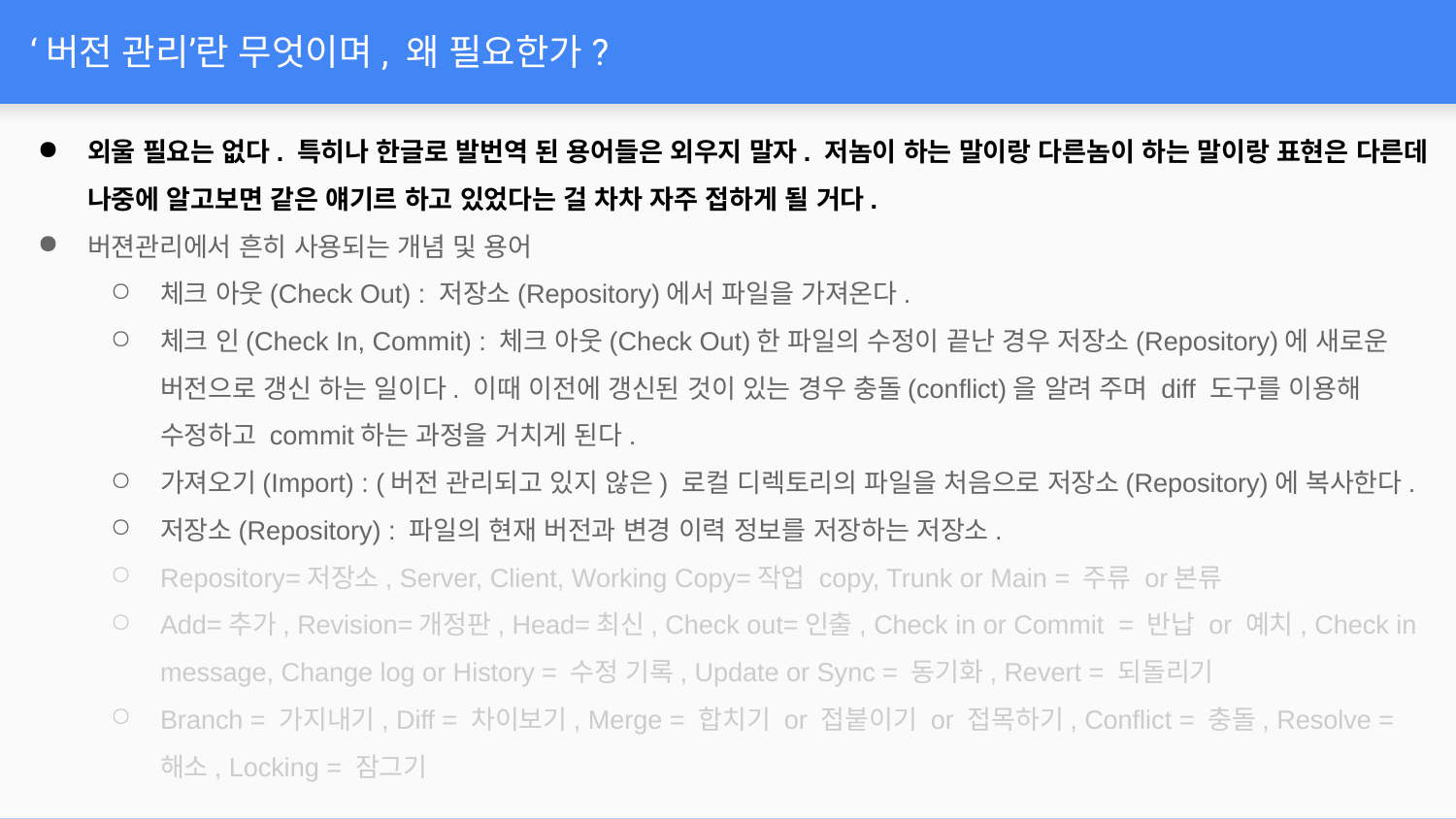

# ‘버전 관리’란 무엇이며, 왜 필요한가?
외울 필요는 없다. 특히나 한글로 발번역 된 용어들은 외우지 말자. 저놈이 하는 말이랑 다른놈이 하는 말이랑 표현은 다른데 나중에 알고보면 같은 얘기르 하고 있었다는 걸 차차 자주 접하게 될 거다.
버젼관리에서 흔히 사용되는 개념 및 용어
체크 아웃(Check Out) : 저장소(Repository)에서 파일을 가져온다.
체크 인(Check In, Commit) : 체크 아웃(Check Out)한 파일의 수정이 끝난 경우 저장소(Repository)에 새로운 버전으로 갱신 하는 일이다. 이때 이전에 갱신된 것이 있는 경우 충돌(conflict)을 알려 주며 diff 도구를 이용해 수정하고 commit하는 과정을 거치게 된다.
가져오기(Import) : (버전 관리되고 있지 않은) 로컬 디렉토리의 파일을 처음으로 저장소(Repository)에 복사한다.
저장소(Repository) : 파일의 현재 버전과 변경 이력 정보를 저장하는 저장소.
Repository=저장소, Server, Client, Working Copy=작업 copy, Trunk or Main = 주류 or본류
Add=추가, Revision=개정판, Head=최신, Check out=인출, Check in or Commit  = 반납 or 예치, Check in message, Change log or History = 수정 기록, Update or Sync = 동기화, Revert = 되돌리기
Branch = 가지내기, Diff = 차이보기, Merge = 합치기 or 접붙이기 or 접목하기, Conflict = 충돌, Resolve = 해소, Locking = 잠그기